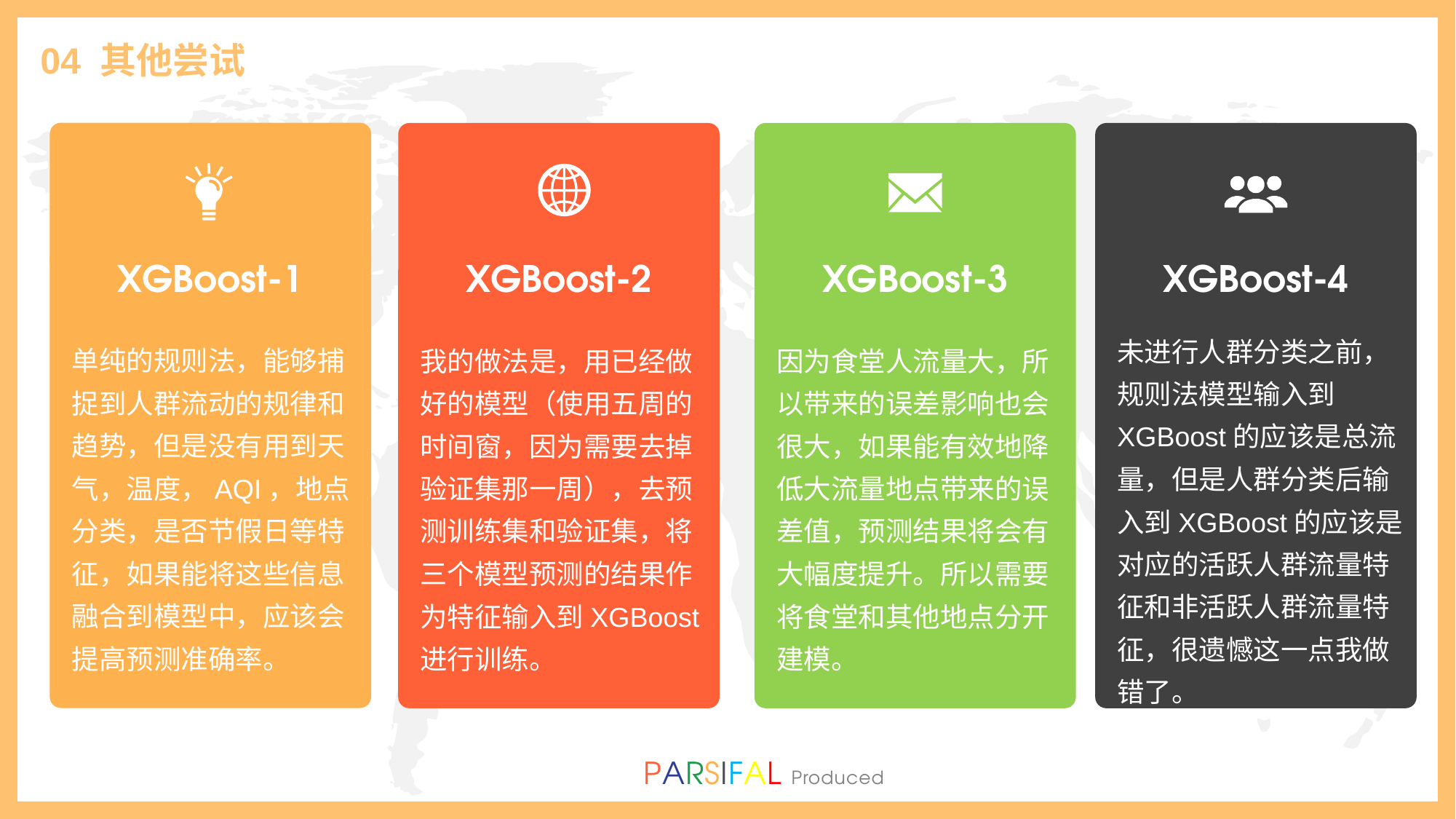

04 其他尝试

XGBoost-1
XGBoost-2
XGBoost-3
XGBoost-4
未进行人群分类之前，规则法模型输入到XGBoost的应该是总流量，但是人群分类后输入到XGBoost的应该是对应的活跃人群流量特征和非活跃人群流量特征，很遗憾这一点我做错了。
单纯的规则法，能够捕捉到人群流动的规律和趋势，但是没有用到天气，温度，AQI，地点分类，是否节假日等特征，如果能将这些信息融合到模型中，应该会提高预测准确率。
我的做法是，用已经做好的模型（使用五周的时间窗，因为需要去掉验证集那一周），去预测训练集和验证集，将三个模型预测的结果作为特征输入到XGBoost进行训练。
因为食堂人流量大，所以带来的误差影响也会很大，如果能有效地降低大流量地点带来的误差值，预测结果将会有大幅度提升。所以需要将食堂和其他地点分开建模。
PARSIFAL Produced